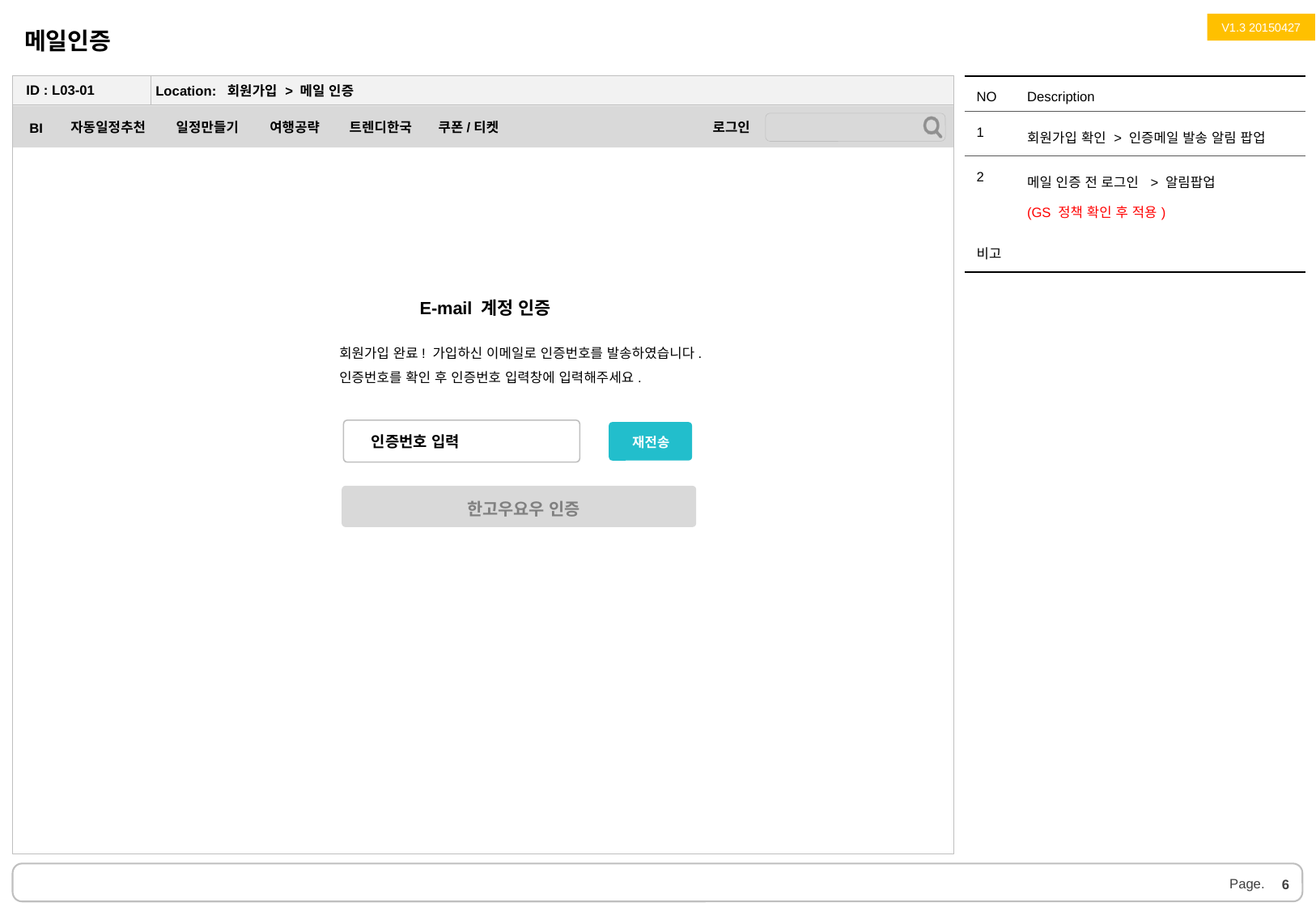

메일인증
V1.3 20150427
| NO | Description |
| --- | --- |
| 1 | 회원가입 확인 > 인증메일 발송 알림 팝업 |
| 2 | 메일 인증 전 로그인 > 알림팝업 (GS 정책 확인 후 적용) |
| 비고 |  |
ID : L03-01
Location:  회원가입 > 메일 인증
3
1
E-mail 계정 인증
회원가입 완료! 가입하신 이메일로 인증번호를 발송하였습니다.
인증번호를 확인 후 인증번호 입력창에 입력해주세요.

재전송
인증번호 입력

한고우요우 인증
6